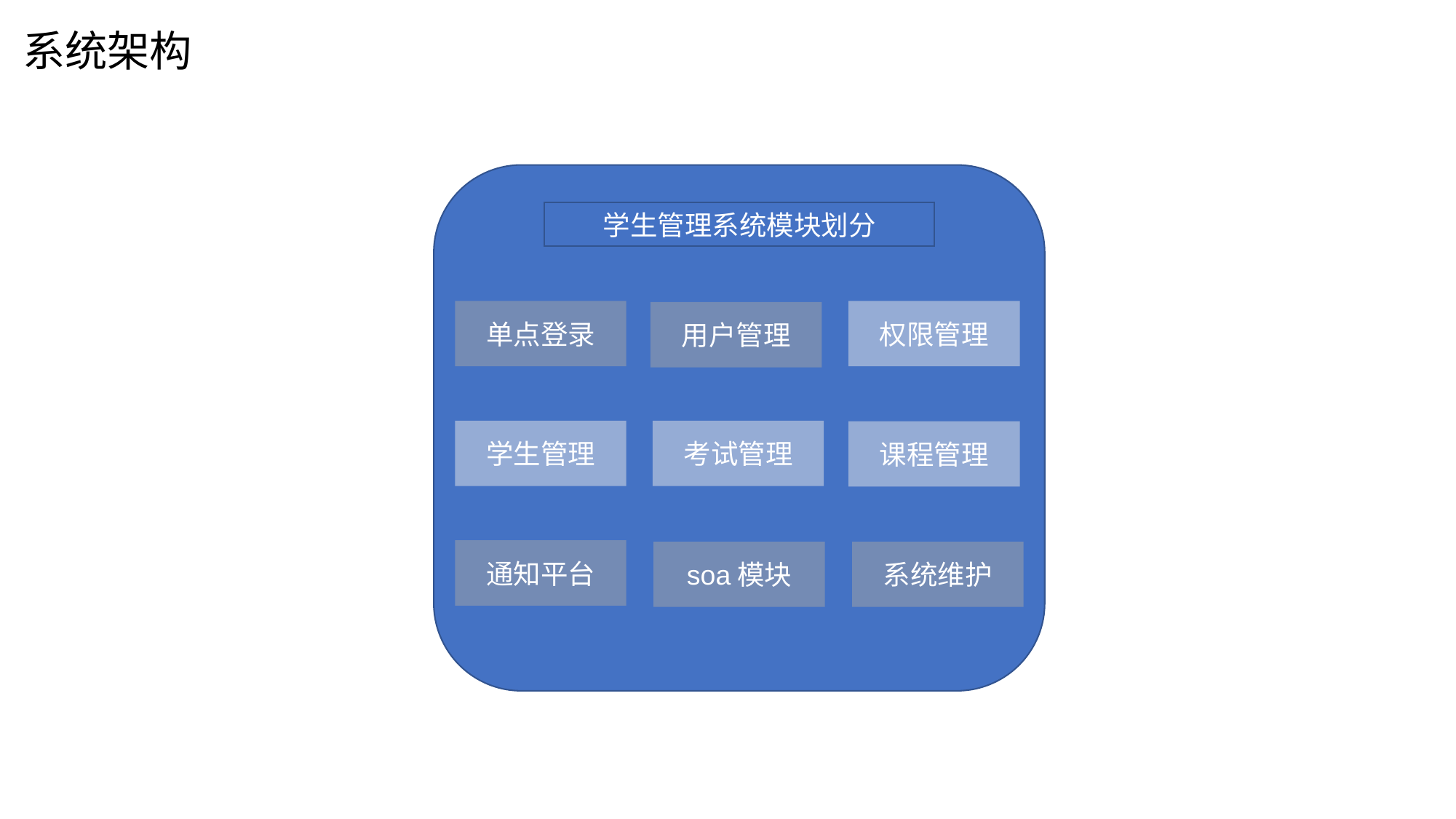

# 系统架构

学生管理系统模块划分
单点登录
权限管理
用户管理
学生管理
考试管理
课程管理
通知平台
soa模块
系统维护